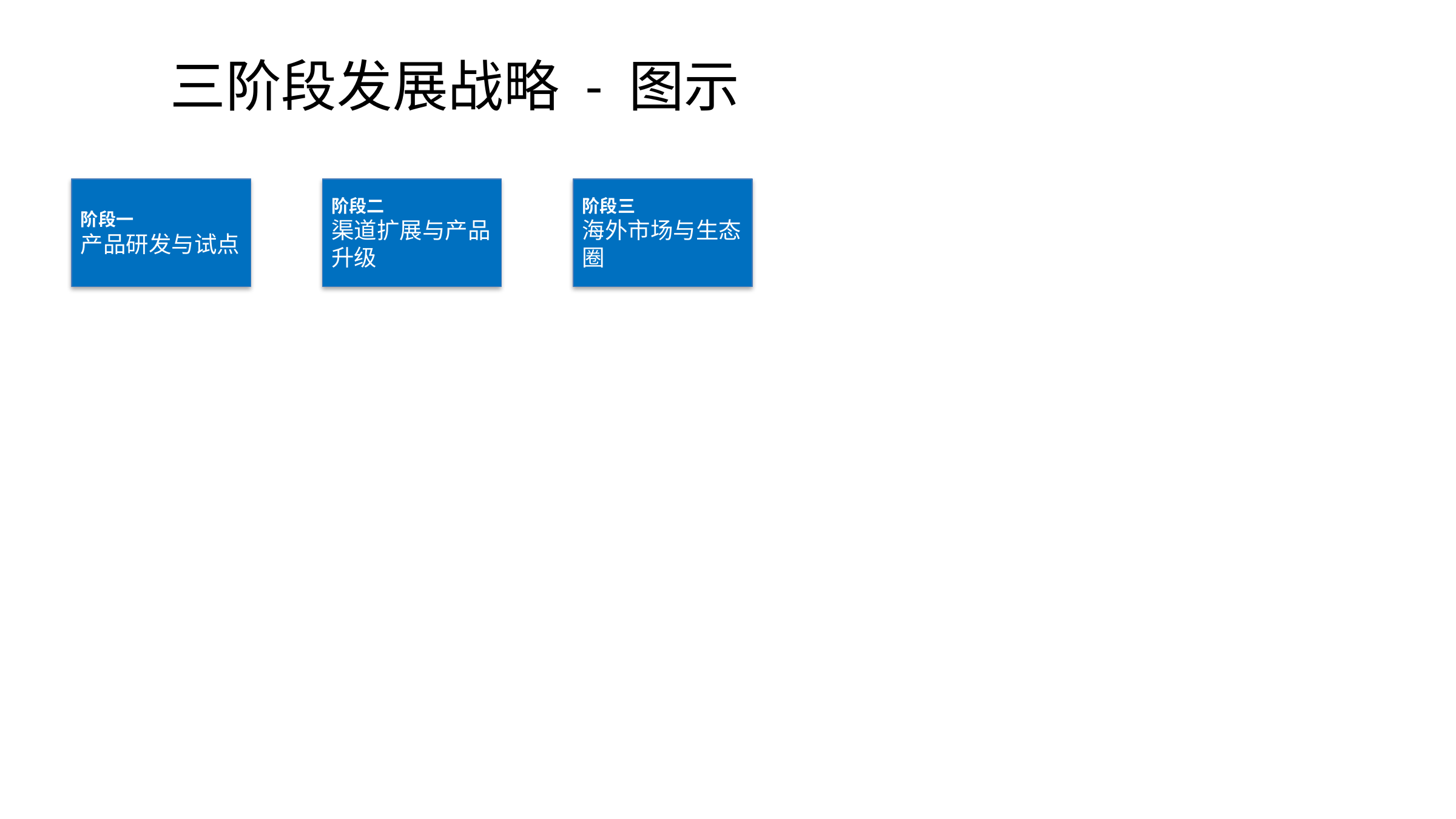

# 三阶段发展战略 - 图示
阶段一
产品研发与试点
阶段二
渠道扩展与产品升级
阶段三
海外市场与生态圈